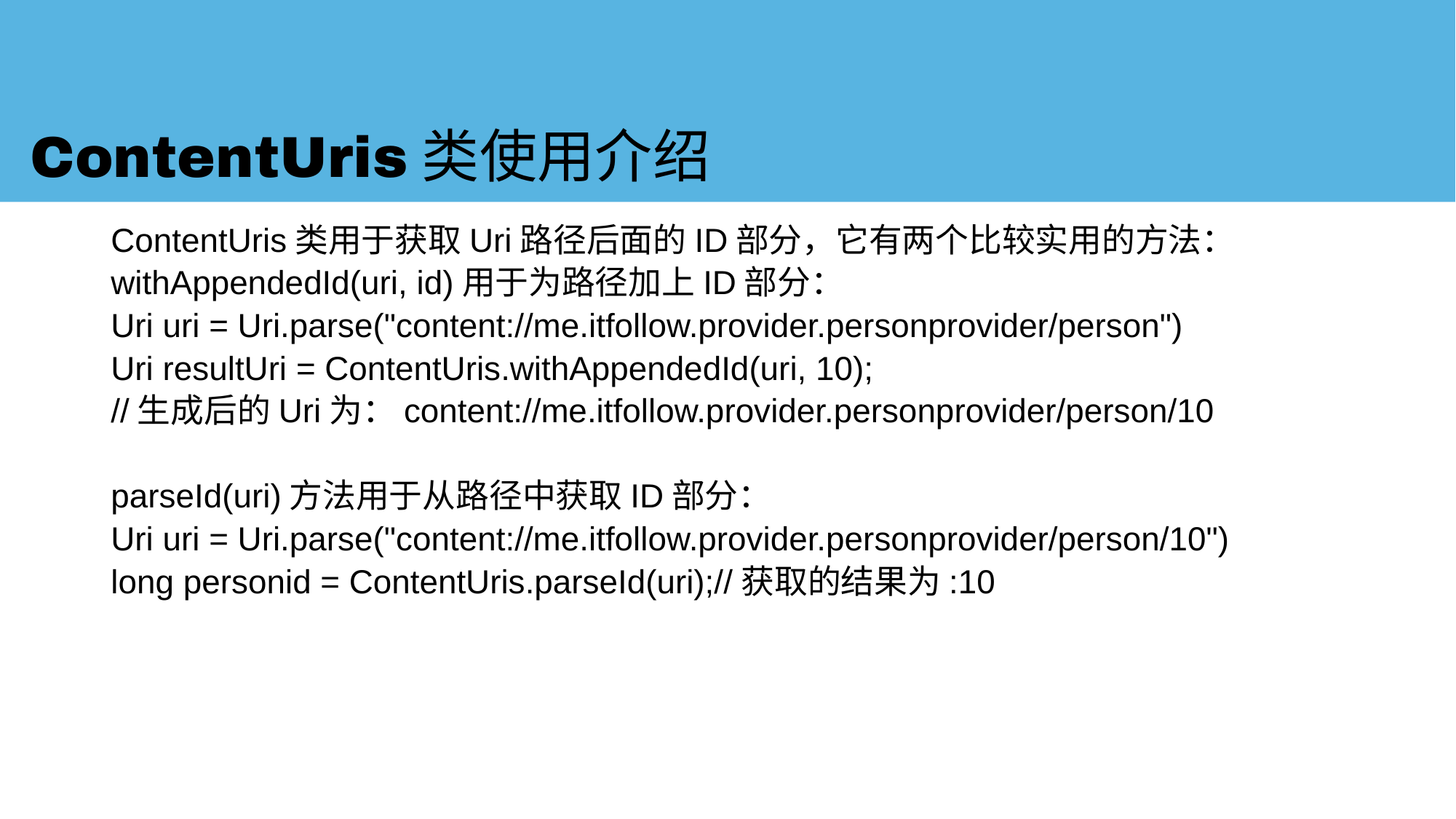

# ContentUris类使用介绍
ContentUris类用于获取Uri路径后面的ID部分，它有两个比较实用的方法：
withAppendedId(uri, id)用于为路径加上ID部分：
Uri uri = Uri.parse("content://me.itfollow.provider.personprovider/person")
Uri resultUri = ContentUris.withAppendedId(uri, 10);
//生成后的Uri为：content://me.itfollow.provider.personprovider/person/10

parseId(uri)方法用于从路径中获取ID部分：
Uri uri = Uri.parse("content://me.itfollow.provider.personprovider/person/10")
long personid = ContentUris.parseId(uri);//获取的结果为:10